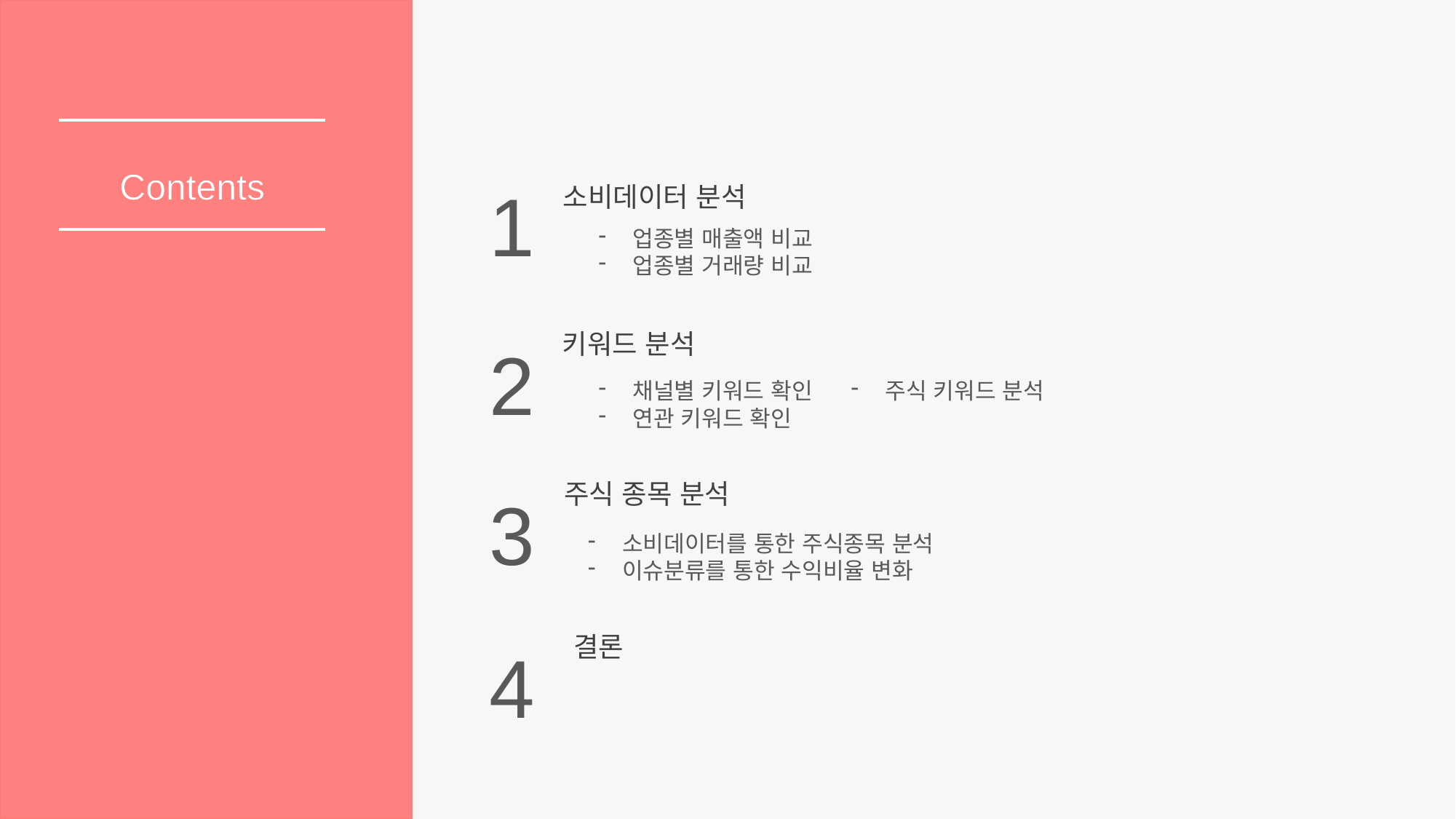

Contents
1
소비데이터 분석

업종별 매출액 비교
업종별 거래량 비교
2
키워드 분석
채널별 키워드 확인
연관 키워드 확인
주식 키워드 분석
3
주식 종목 분석
소비데이터를 통한 주식종목 분석
이슈분류를 통한 수익비율 변화
4
결론